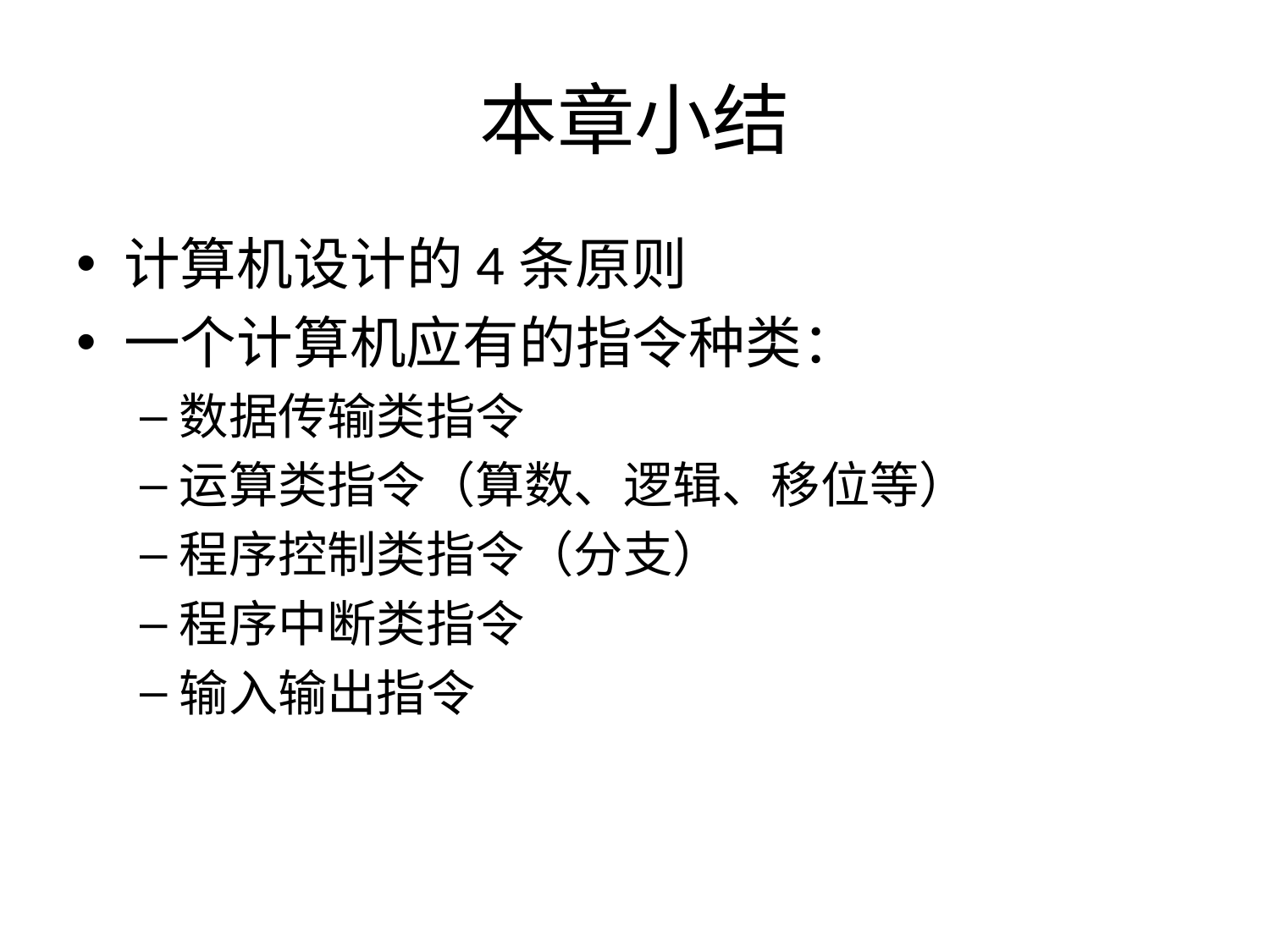

# 本章小结
计算机设计的4条原则
一个计算机应有的指令种类：
数据传输类指令
运算类指令（算数、逻辑、移位等）
程序控制类指令（分支）
程序中断类指令
输入输出指令